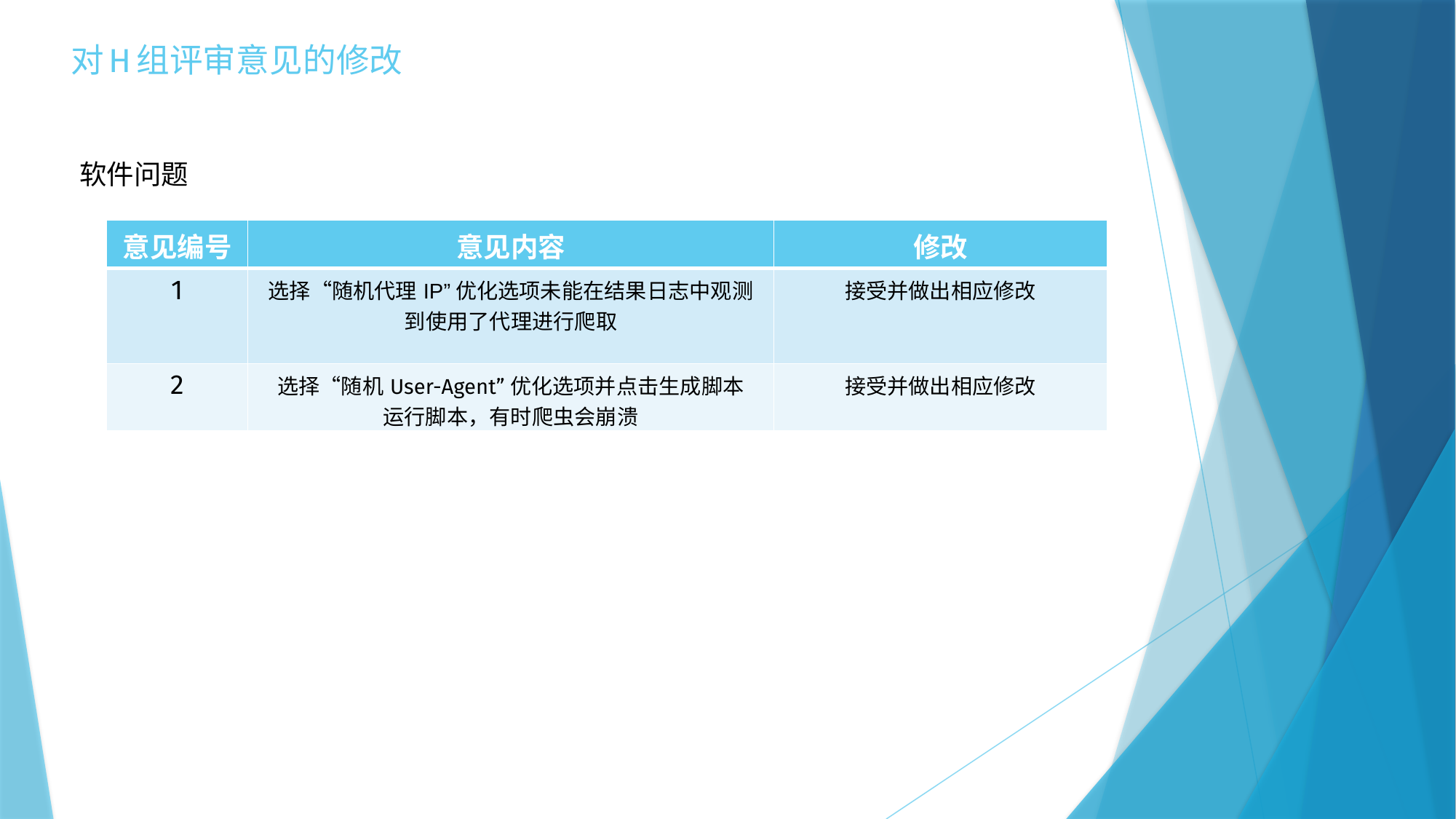

# 对H组评审意见的修改
软件问题
| 意见编号 | 意见内容 | 修改 |
| --- | --- | --- |
| 1 | 选择“随机代理IP”优化选项未能在结果日志中观测到使用了代理进行爬取 | 接受并做出相应修改 |
| 2 | 选择“随机User-Agent”优化选项并点击生成脚本 运行脚本，有时爬虫会崩溃 | 接受并做出相应修改 |